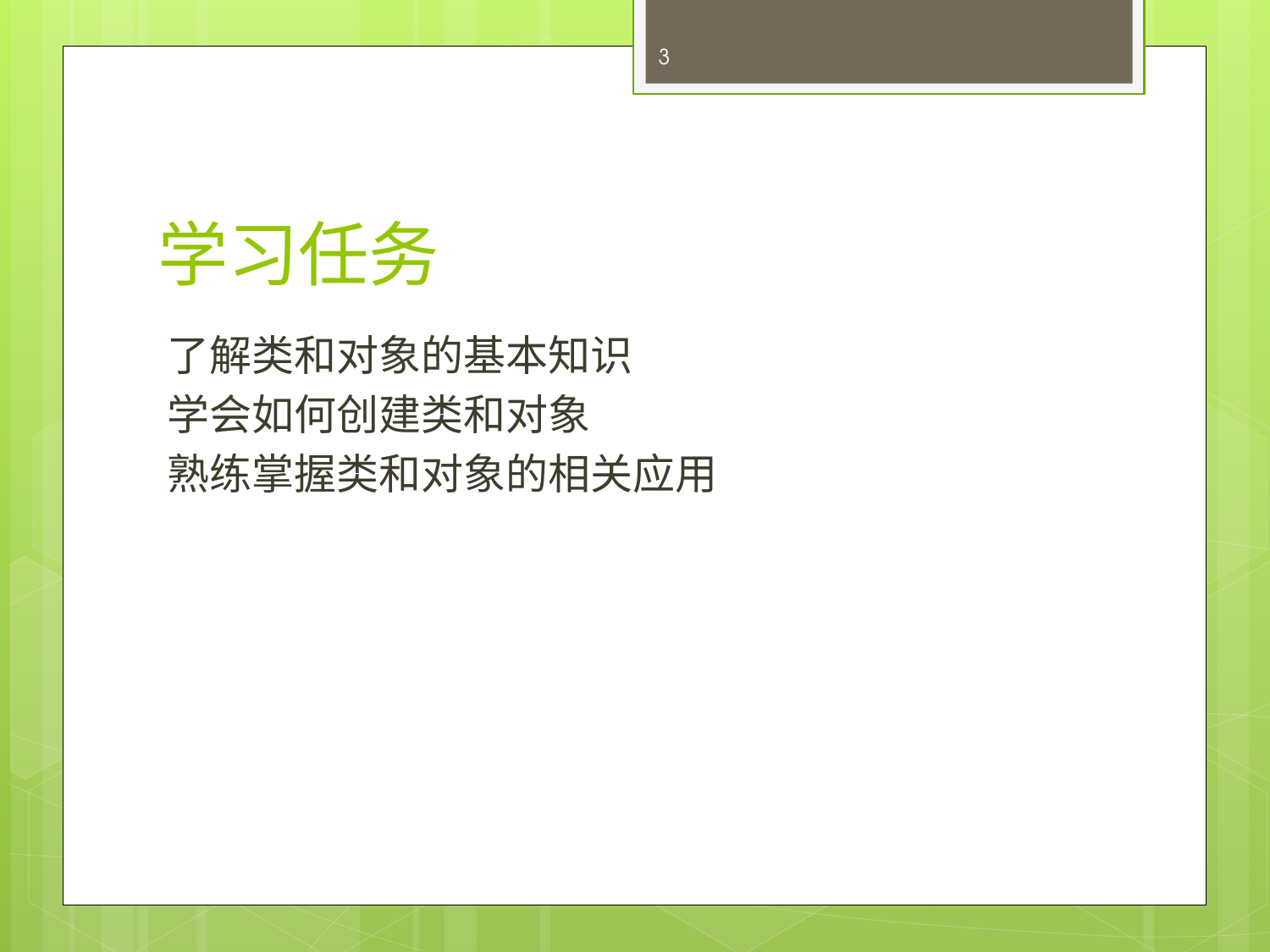

3
# 学习任务
了解类和对象的基本知识
学会如何创建类和对象
熟练掌握类和对象的相关应用